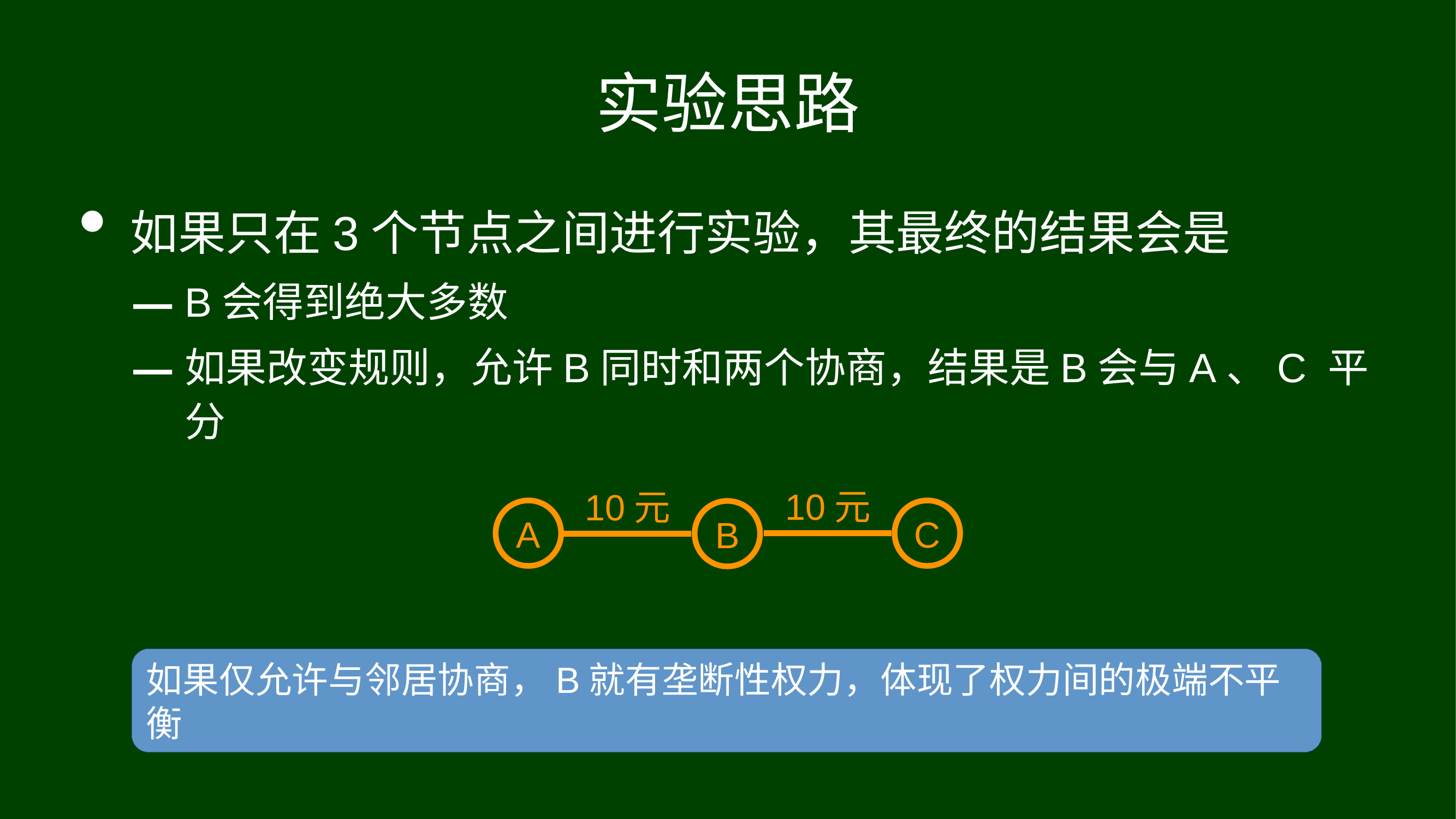

# 实验思路
如果只在3个节点之间进行实验，其最终的结果会是
B会得到绝大多数
如果改变规则，允许B同时和两个协商，结果是B会与A、C 平分
10元
10元
A
C
B

如果仅允许与邻居协商，B就有垄断性权力，体现了权力间的极端不平衡